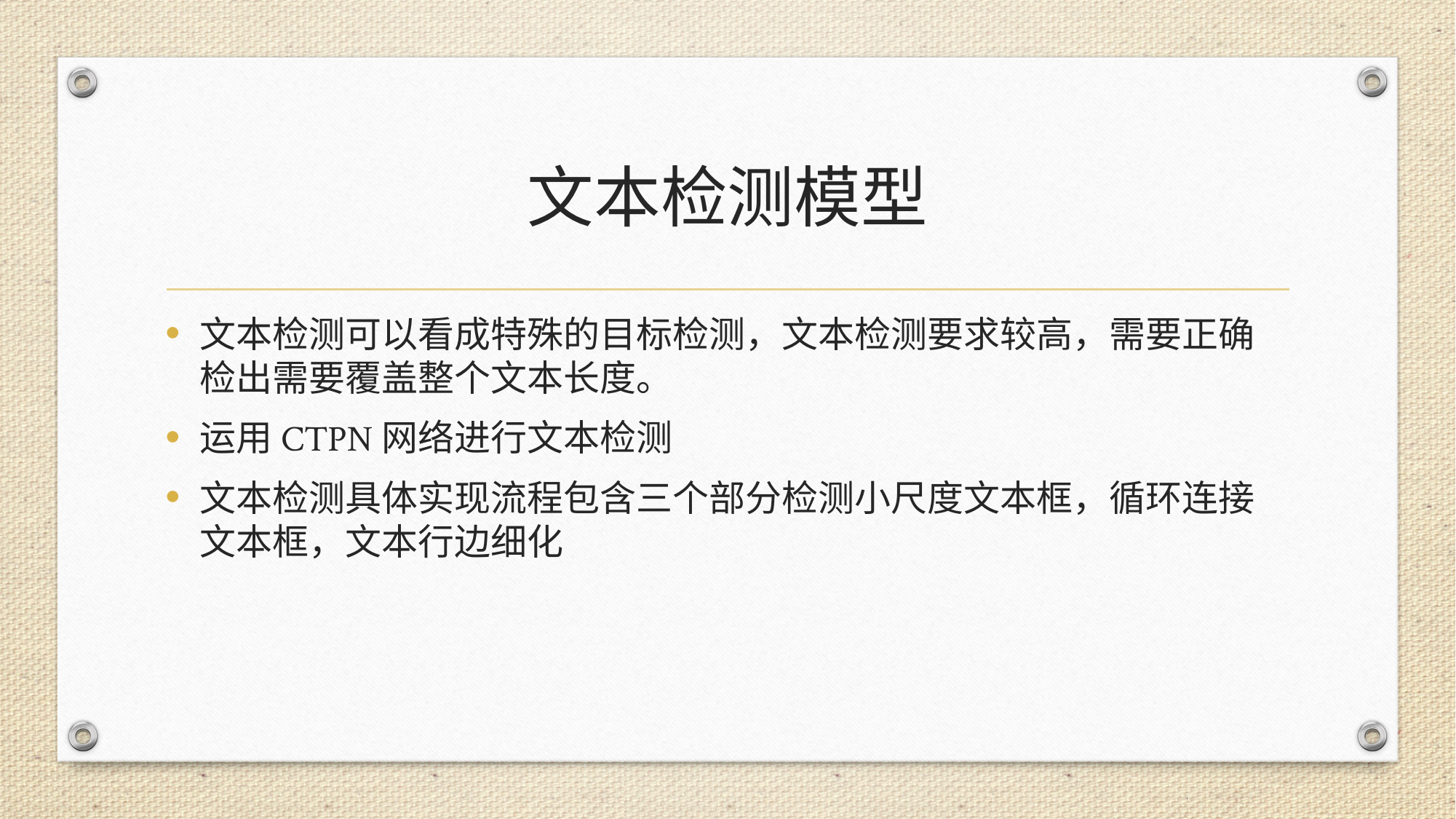

# 文本检测模型
文本检测可以看成特殊的目标检测，文本检测要求较高，需要正确检出需要覆盖整个文本长度。
运用CTPN网络进行文本检测
文本检测具体实现流程包含三个部分检测小尺度文本框，循环连接文本框，文本行边细化